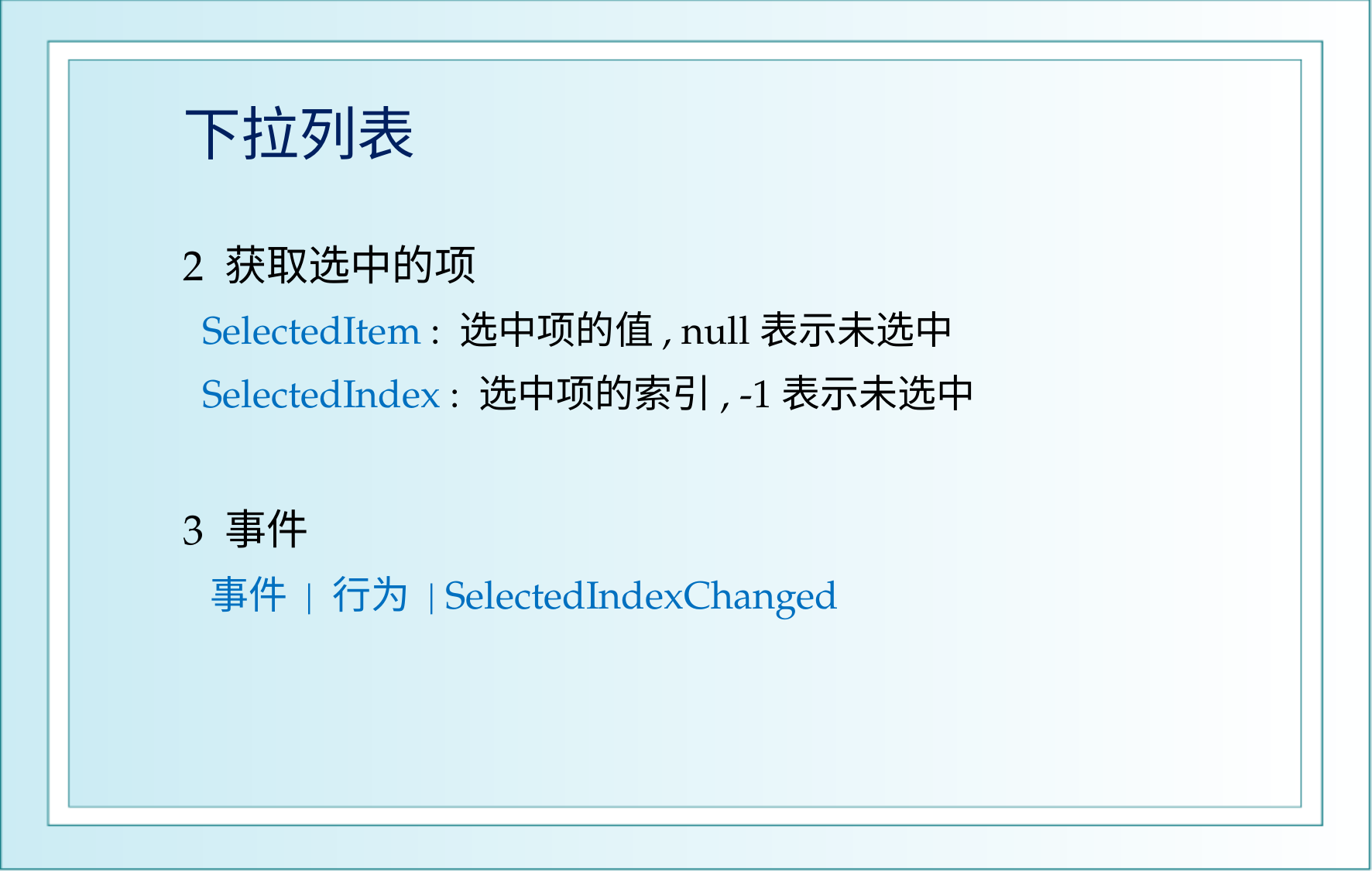

# 下拉列表
2 获取选中的项
  SelectedItem : 选中项的值, null表示未选中
  SelectedIndex : 选中项的索引, -1表示未选中

3 事件
  事件 | 行为 | SelectedIndexChanged